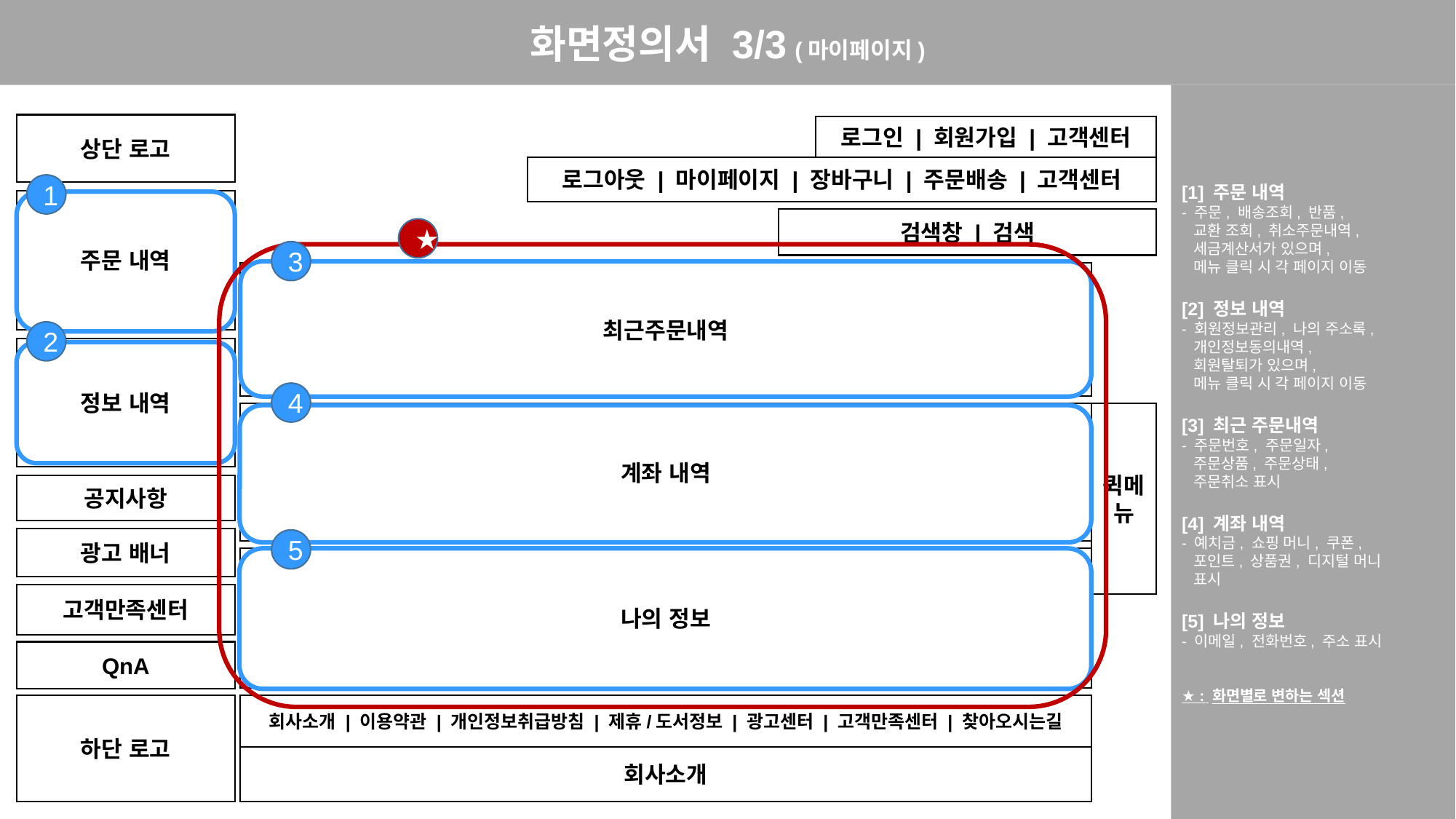

화면정의서 3/3 (마이페이지)

[1] 주문 내역
- 주문, 배송조회, 반품,
  교환 조회, 취소주문내역,
  세금계산서가 있으며,
  메뉴 클릭 시 각 페이지 이동

[2] 정보 내역
- 회원정보관리, 나의 주소록,
  개인정보동의내역,
  회원탈퇴가 있으며,
  메뉴 클릭 시 각 페이지 이동

[3] 최근 주문내역
- 주문번호, 주문일자,
  주문상품, 주문상태,
  주문취소 표시

[4] 계좌 내역
- 예치금, 쇼핑 머니, 쿠폰,
  포인트, 상품권, 디지털 머니
  표시

[5] 나의 정보
- 이메일, 전화번호, 주소 표시

★ : 화면별로 변하는 섹션

상단 로고
로그인 | 회원가입 | 고객센터
로그아웃 | 마이페이지 | 장바구니 | 주문배송 | 고객센터
주문 내역
검색창 | 검색
최근주문내역
정보 내역
계좌 내역
퀵메뉴
공지사항
광고 배너
나의 정보
고객만족센터
QnA
하단 로고
회사소개 | 이용약관 | 개인정보취급방침 | 제휴/도서정보 | 광고센터 | 고객만족센터 | 찾아오시는길
회사소개
1

★
3

2

4

5